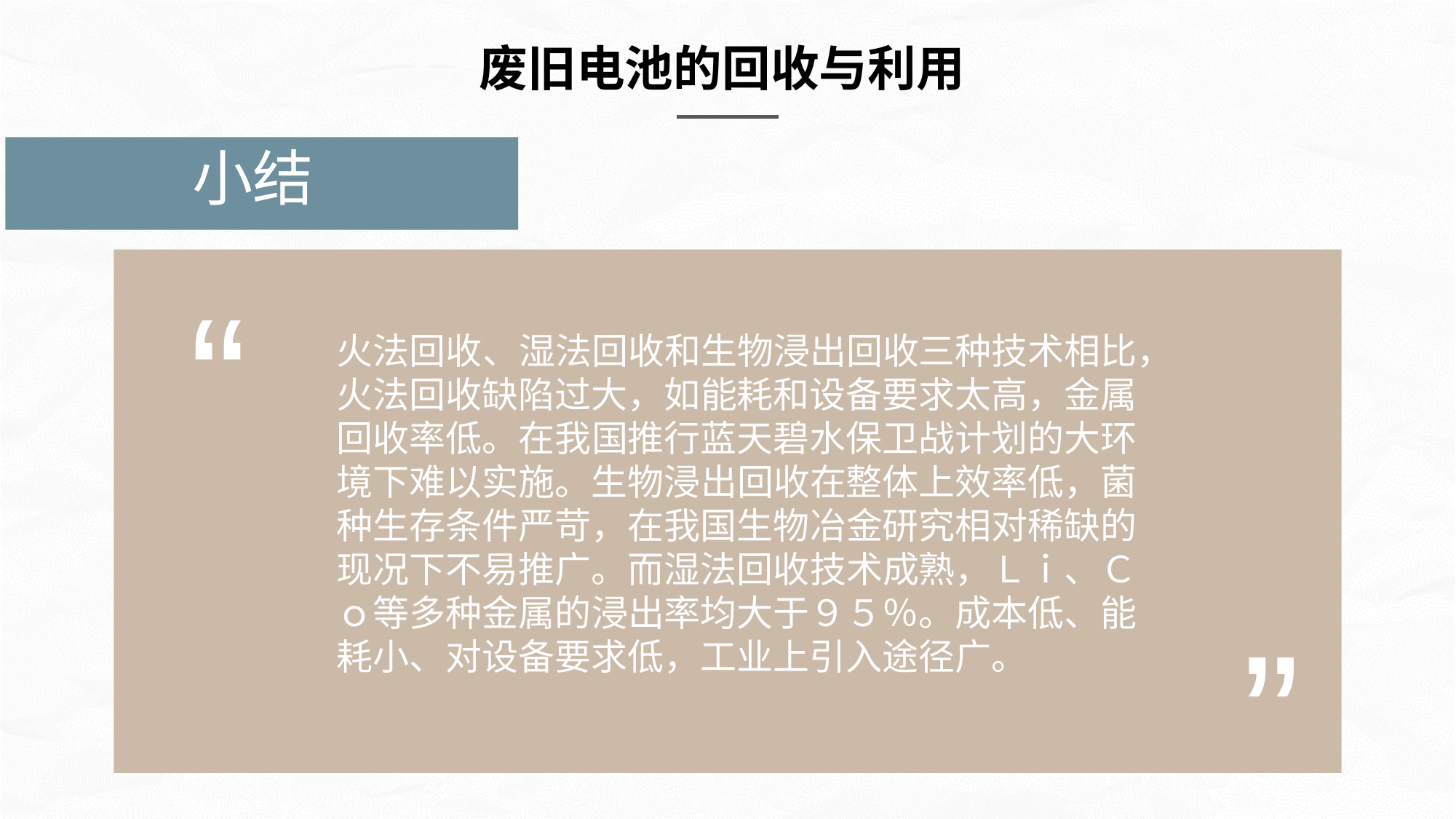

废旧电池的回收与利用
初始化函数
小结

“
火法回收、湿法回收和生物浸出回收三种技术相比，火法回收缺陷过大，如能耗和设备要求太高，金属回收率低。在我国推行蓝天碧水保卫战计划的大环境下难以实施。生物浸出回收在整体上效率低，菌种生存条件严苛，在我国生物冶金研究相对稀缺的现况下不易推广。而湿法回收技术成熟，Ｌｉ、Ｃｏ等多种金属的浸出率均大于９５％。成本低、能耗小、对设备要求低，工业上引入途径广。
”